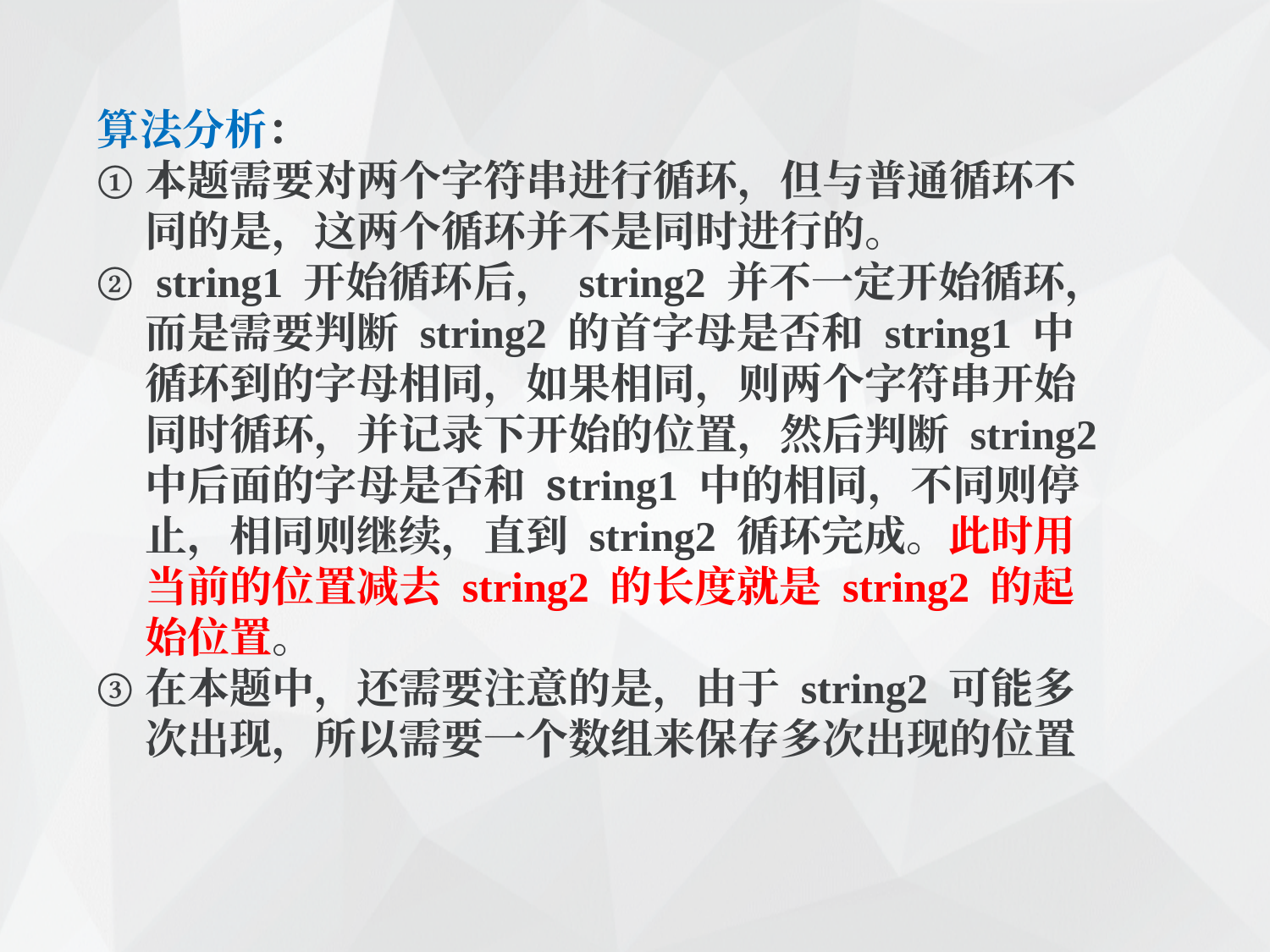

算法分析：
本题需要对两个字符串进行循环，但与普通循环不同的是，这两个循环并不是同时进行的。
 string1 开始循环后， string2 并不一定开始循环，而是需要判断 string2 的首字母是否和 string1 中循环到的字母相同，如果相同，则两个字符串开始同时循环，并记录下开始的位置，然后判断 string2 中后面的字母是否和 string1 中的相同，不同则停止，相同则继续，直到 string2 循环完成。此时用当前的位置减去 string2 的长度就是 string2 的起始位置。
在本题中，还需要注意的是，由于 string2 可能多次出现，所以需要一个数组来保存多次出现的位置